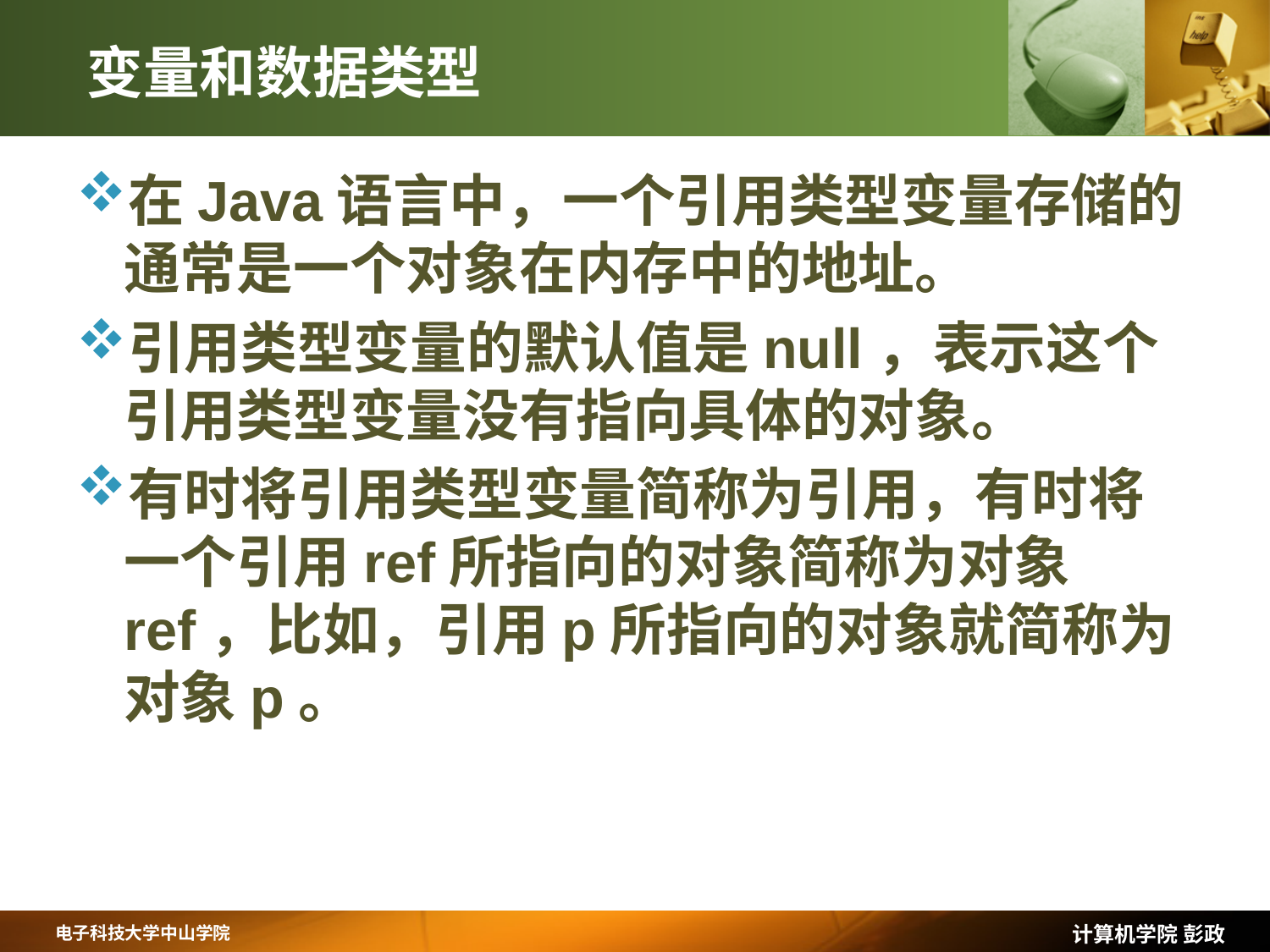

# 变量和数据类型
在Java语言中，一个引用类型变量存储的通常是一个对象在内存中的地址。
引用类型变量的默认值是null，表示这个引用类型变量没有指向具体的对象。
有时将引用类型变量简称为引用，有时将一个引用ref所指向的对象简称为对象ref，比如，引用p所指向的对象就简称为对象p。
计算机学院 彭政
电子科技大学中山学院